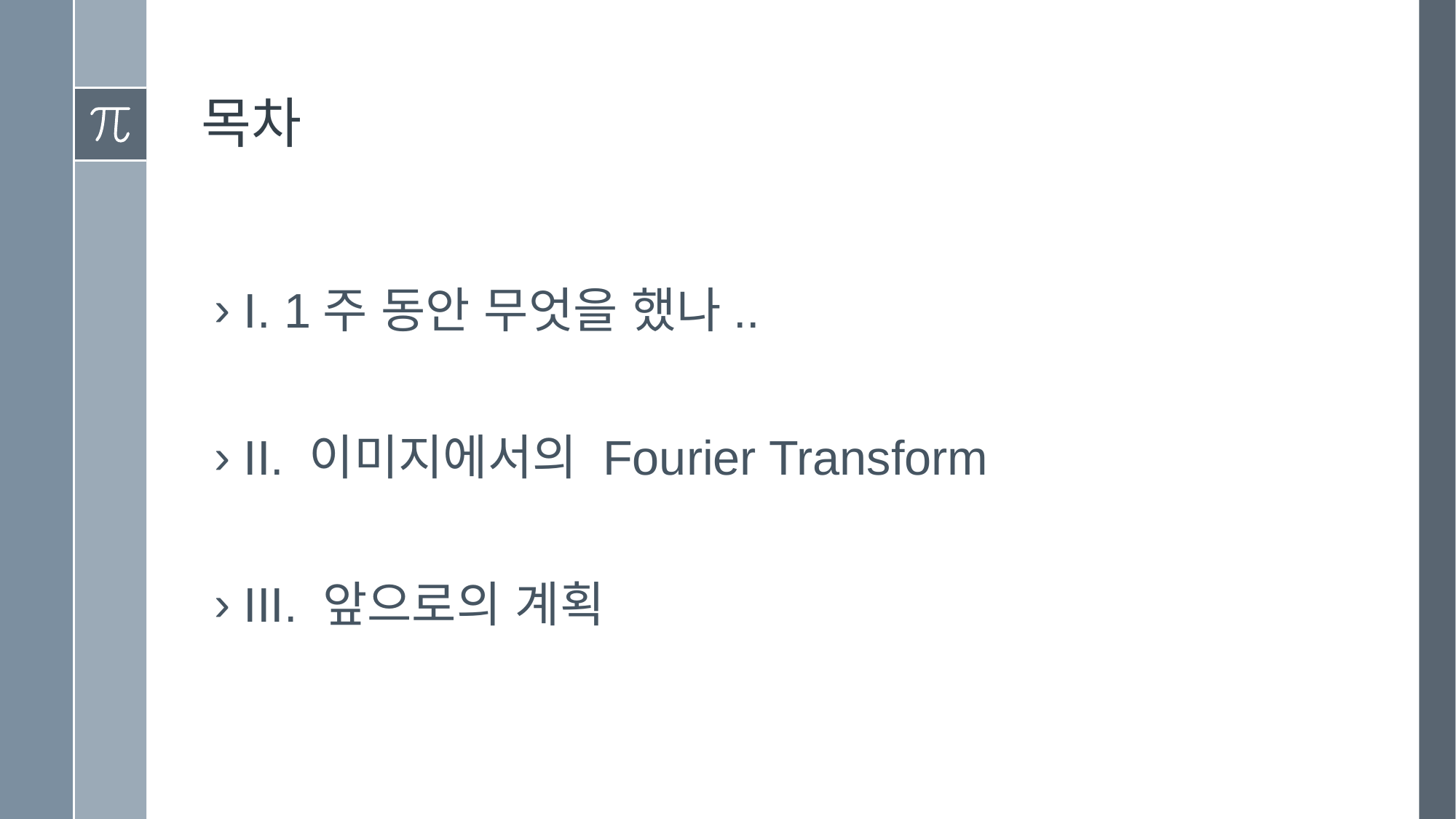

# 목차
I. 1주 동안 무엇을 했나..

II. 이미지에서의 Fourier Transform

III. 앞으로의 계획